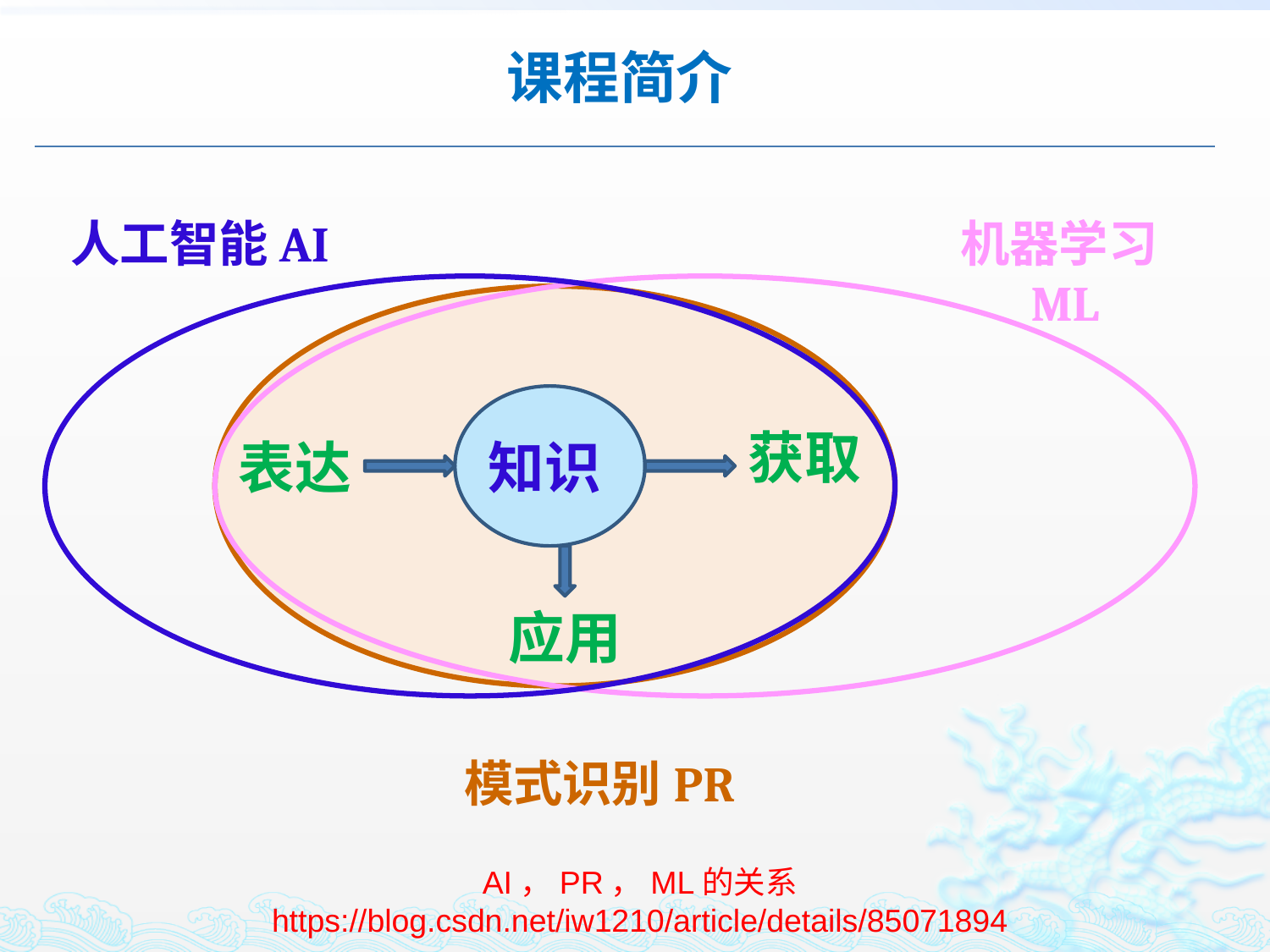

课程简介
机器学习ML
人工智能AI

获取
表达
知识

应用
模式识别PR
AI，PR，ML的关系
https://blog.csdn.net/iw1210/article/details/85071894